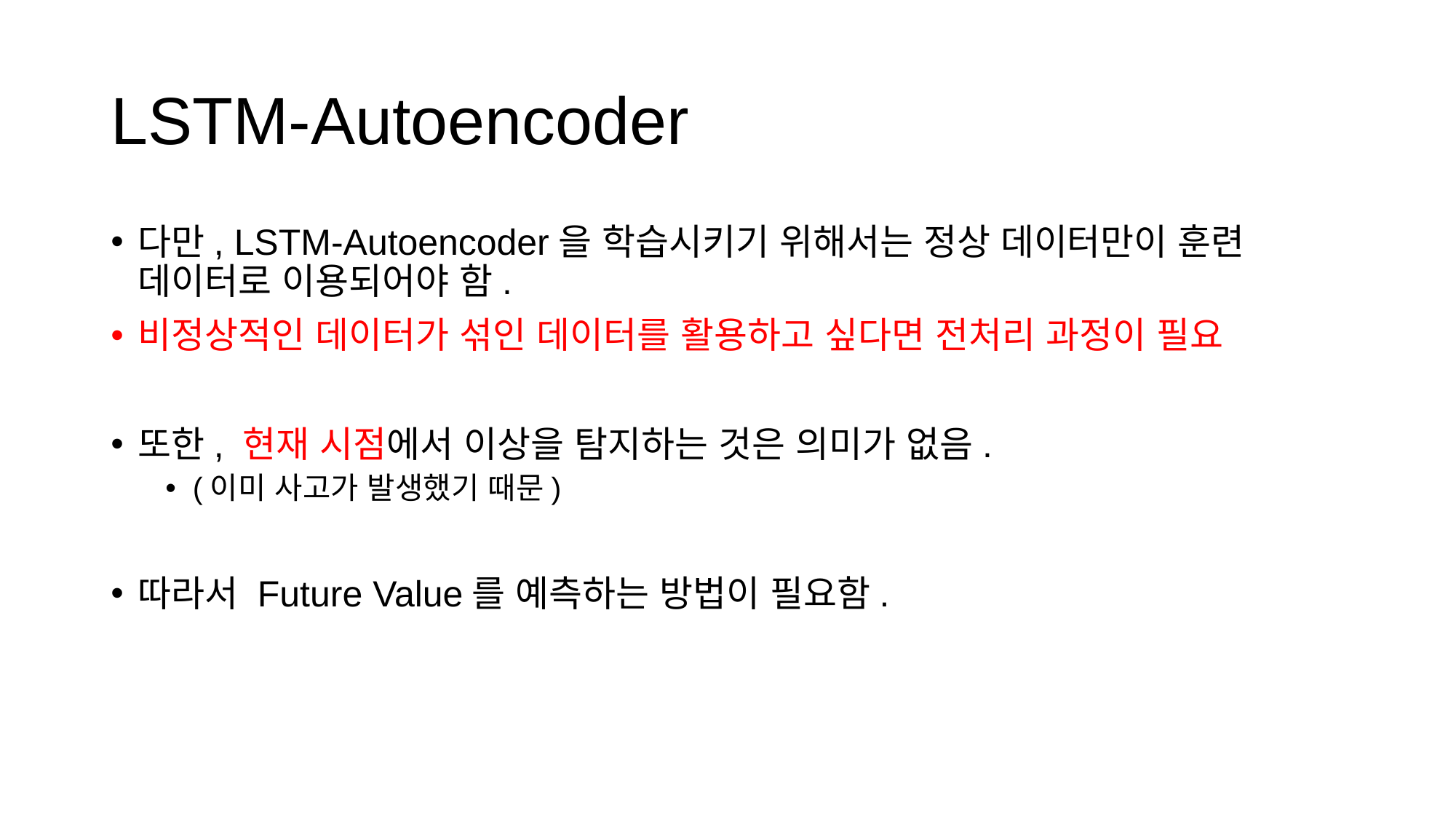

# LSTM-Autoencoder
다만, LSTM-Autoencoder을 학습시키기 위해서는 정상 데이터만이 훈련 데이터로 이용되어야 함.
비정상적인 데이터가 섞인 데이터를 활용하고 싶다면 전처리 과정이 필요

또한, 현재 시점에서 이상을 탐지하는 것은 의미가 없음.
(이미 사고가 발생했기 때문)

따라서 Future Value를 예측하는 방법이 필요함.